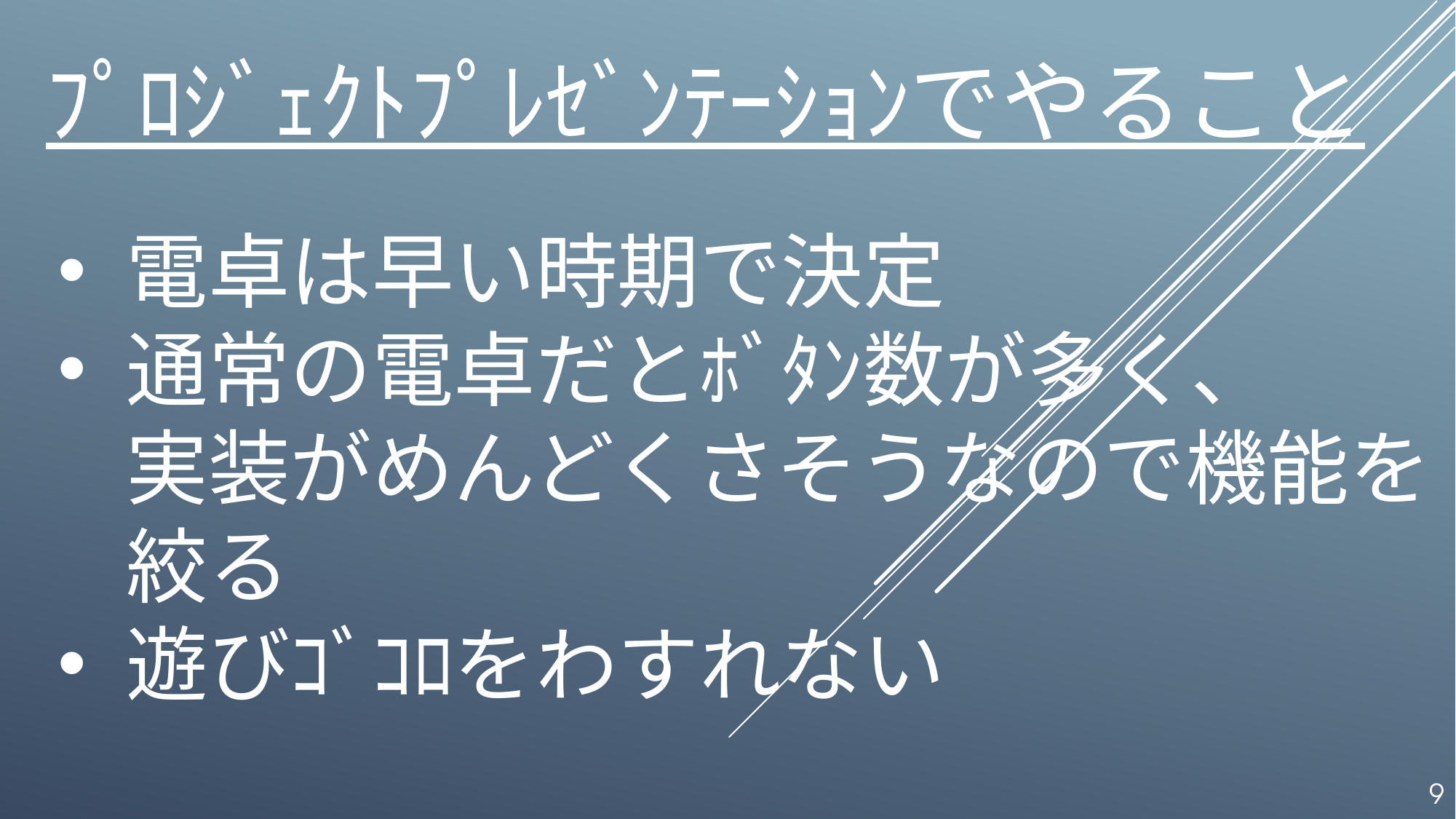

ﾌﾟﾛｼﾞｪｸﾄﾌﾟﾚｾﾞﾝﾃｰｼｮﾝでやること
電卓は早い時期で決定
通常の電卓だとﾎﾞﾀﾝ数が多く、
実装がめんどくさそうなので機能を絞る
遊びｺﾞｺﾛをわすれない

9